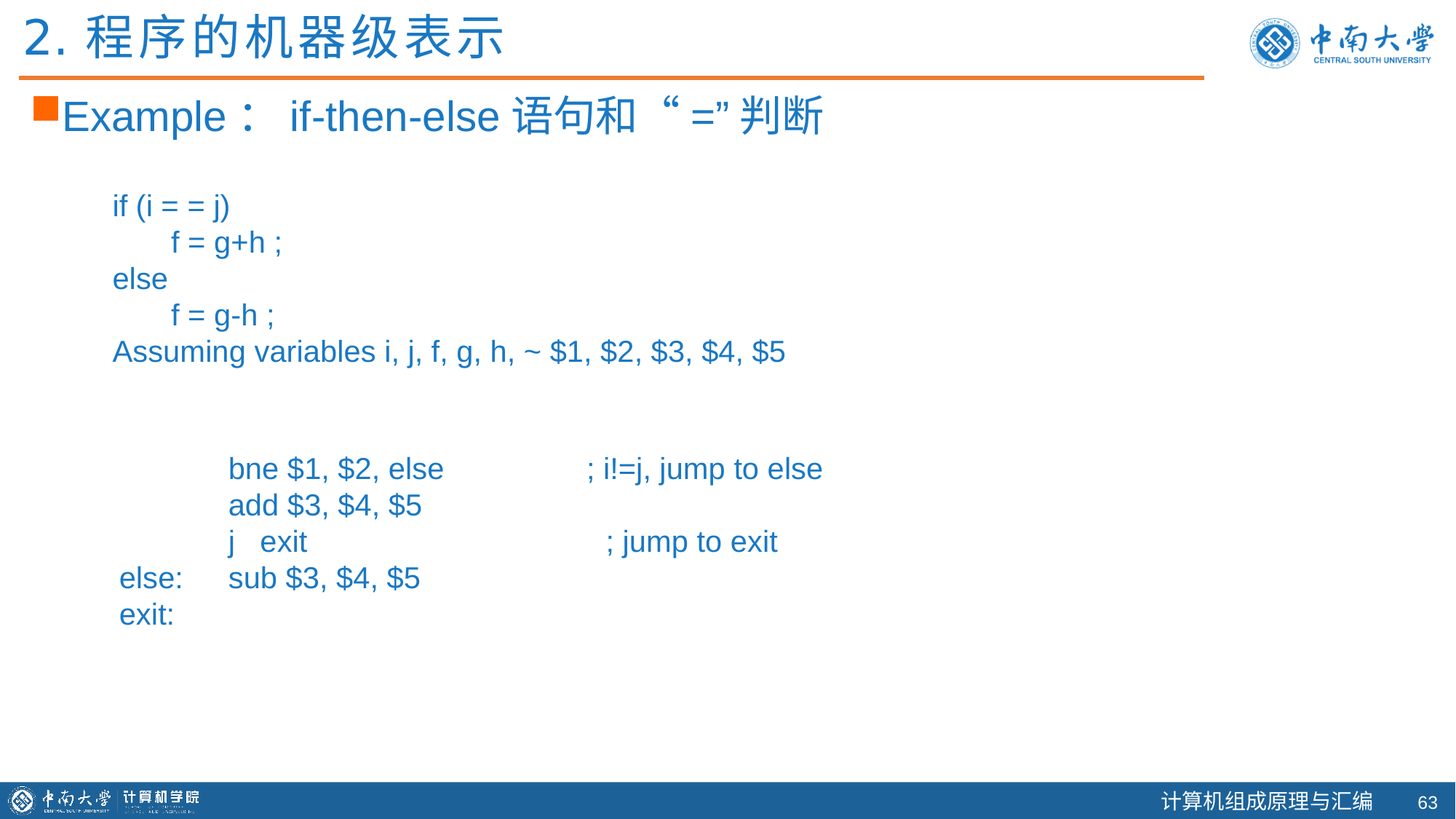

2.程序的机器级表示
Example：if-then-else语句和“=”判断
if (i = = j)
       f = g+h ;
else
       f = g-h ;
Assuming variables i, j, f, g, h, ~ $1, $2, $3, $4, $5
	bne $1, $2, else                 ; i!=j, jump to else
	add $3, $4, $5
	j   exit			      ; jump to exit
else:	sub $3, $4, $5
exit:
63